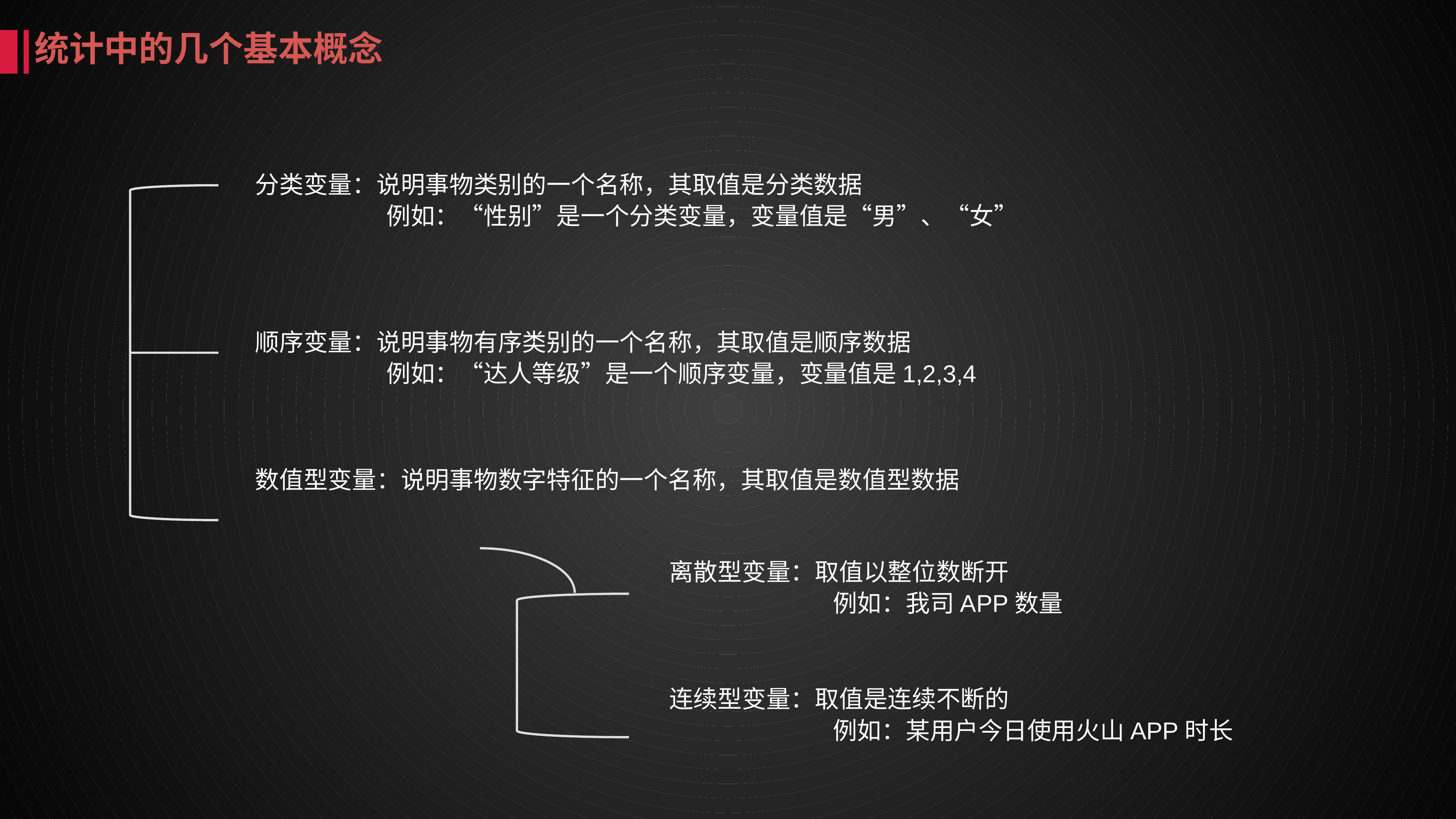

统计中的几个基本概念
分类变量：说明事物类别的一个名称，其取值是分类数据
	             例如：“性别”是一个分类变量，变量值是“男”、“女”

顺序变量：说明事物有序类别的一个名称，其取值是顺序数据
	             例如：“达人等级”是一个顺序变量，变量值是1,2,3,4

数值型变量：说明事物数字特征的一个名称，其取值是数值型数据

离散型变量：取值以整位数断开
			例如：我司APP数量

连续型变量：取值是连续不断的
	       		例如：某用户今日使用火山APP时长